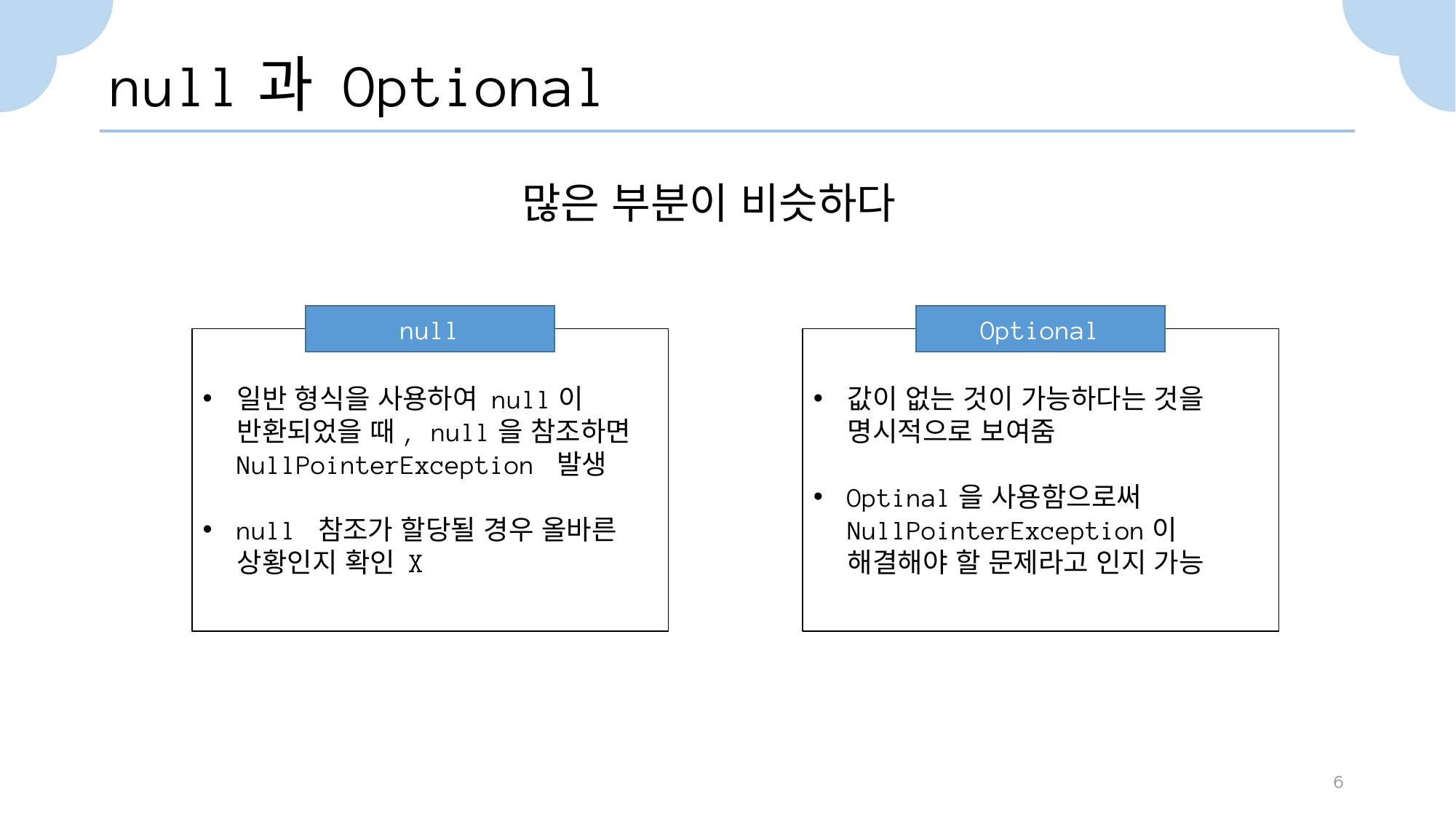

# null과 Optional
많은 부분이 비슷하다

null
일반 형식을 사용하여 null이 반환되었을 때, null을 참조하면 NullPointerException 발생

null 참조가 할당될 경우 올바른 상황인지 확인 X
Optional
값이 없는 것이 가능하다는 것을 명시적으로 보여줌

Optinal을 사용함으로써 NullPointerException이 해결해야 할 문제라고 인지 가능
6